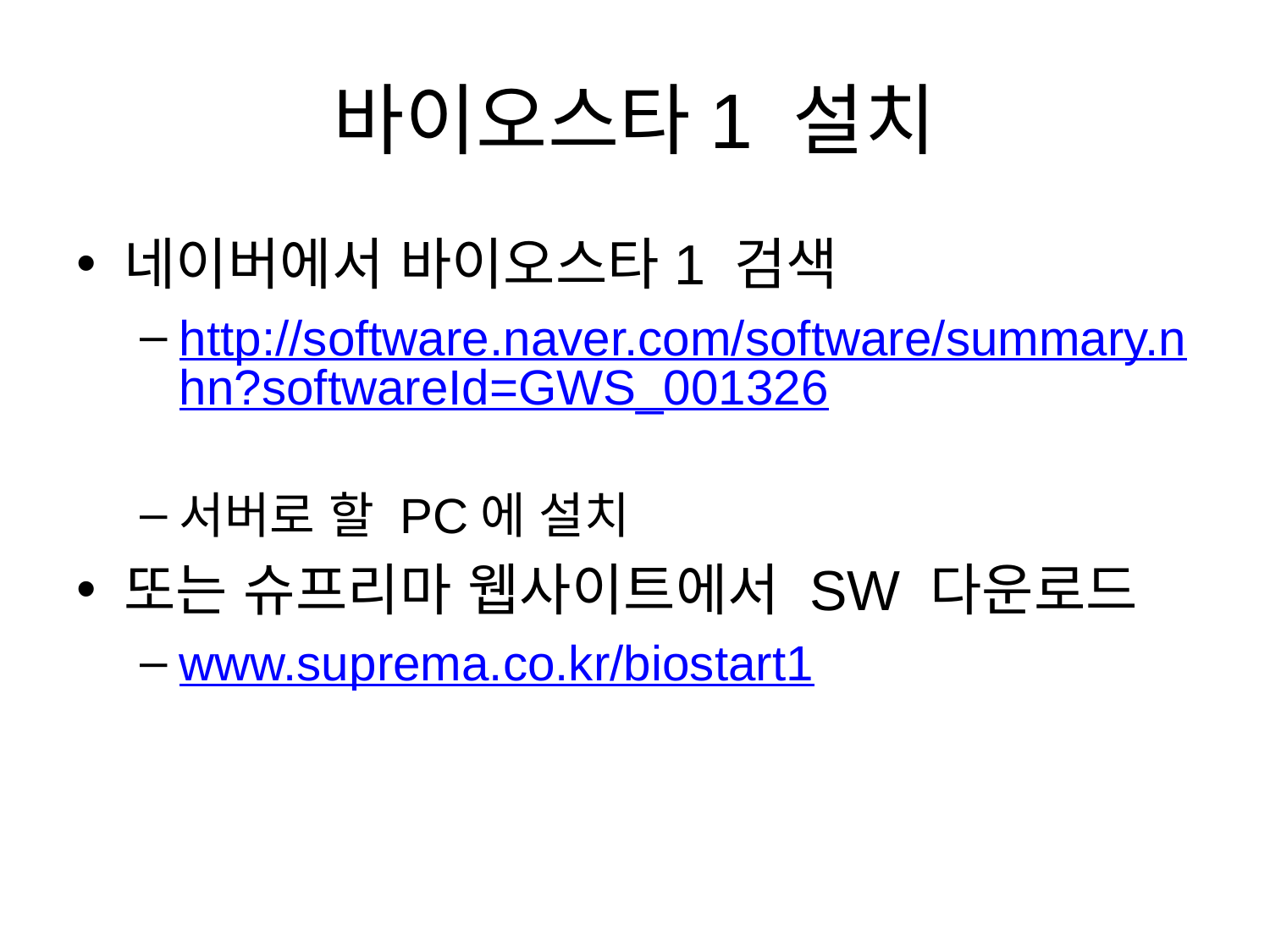

# 바이오스타1 설치
네이버에서 바이오스타1 검색
http://software.naver.com/software/summary.nhn?softwareId=GWS_001326
서버로 할 PC에 설치
또는 슈프리마 웹사이트에서 SW 다운로드
www.suprema.co.kr/biostart1